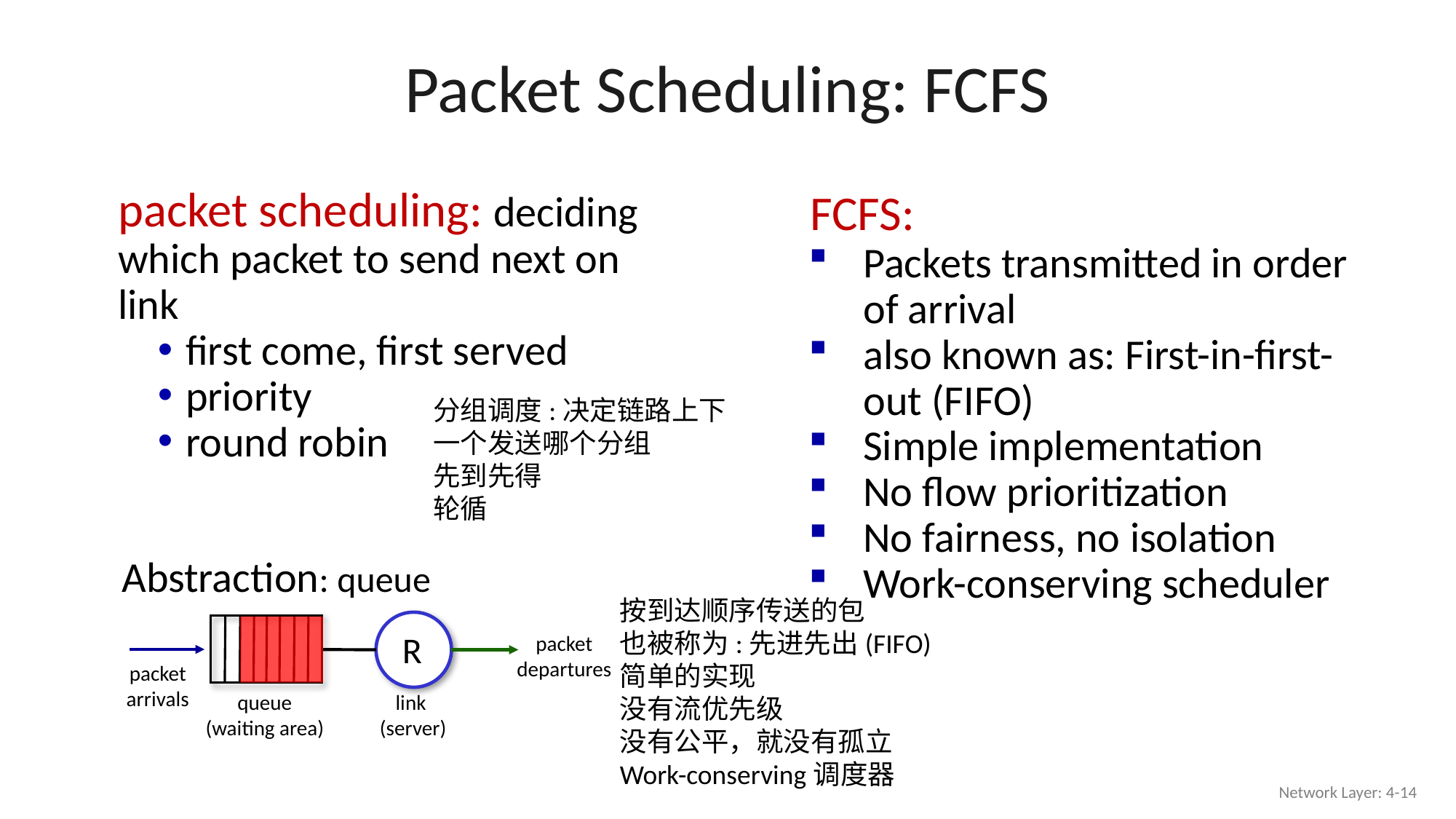

# Packet Scheduling: FCFS
packet scheduling: deciding which packet to send next on link
first come, first served
priority
round robin
FCFS:
Packets transmitted in order of arrival
also known as: First-in-first-out (FIFO)
Simple implementation
No flow prioritization
No fairness, no isolation
Work-conserving scheduler

分组调度:决定链路上下一个发送哪个分组
先到先得
轮循
Abstraction: queue

packet
departures
packet
arrivals
queue
(waiting area)
link
 (server)
R
按到达顺序传送的包
也被称为:先进先出(FIFO)
简单的实现
没有流优先级
没有公平，就没有孤立
Work-conserving调度器
Network Layer: 4-14